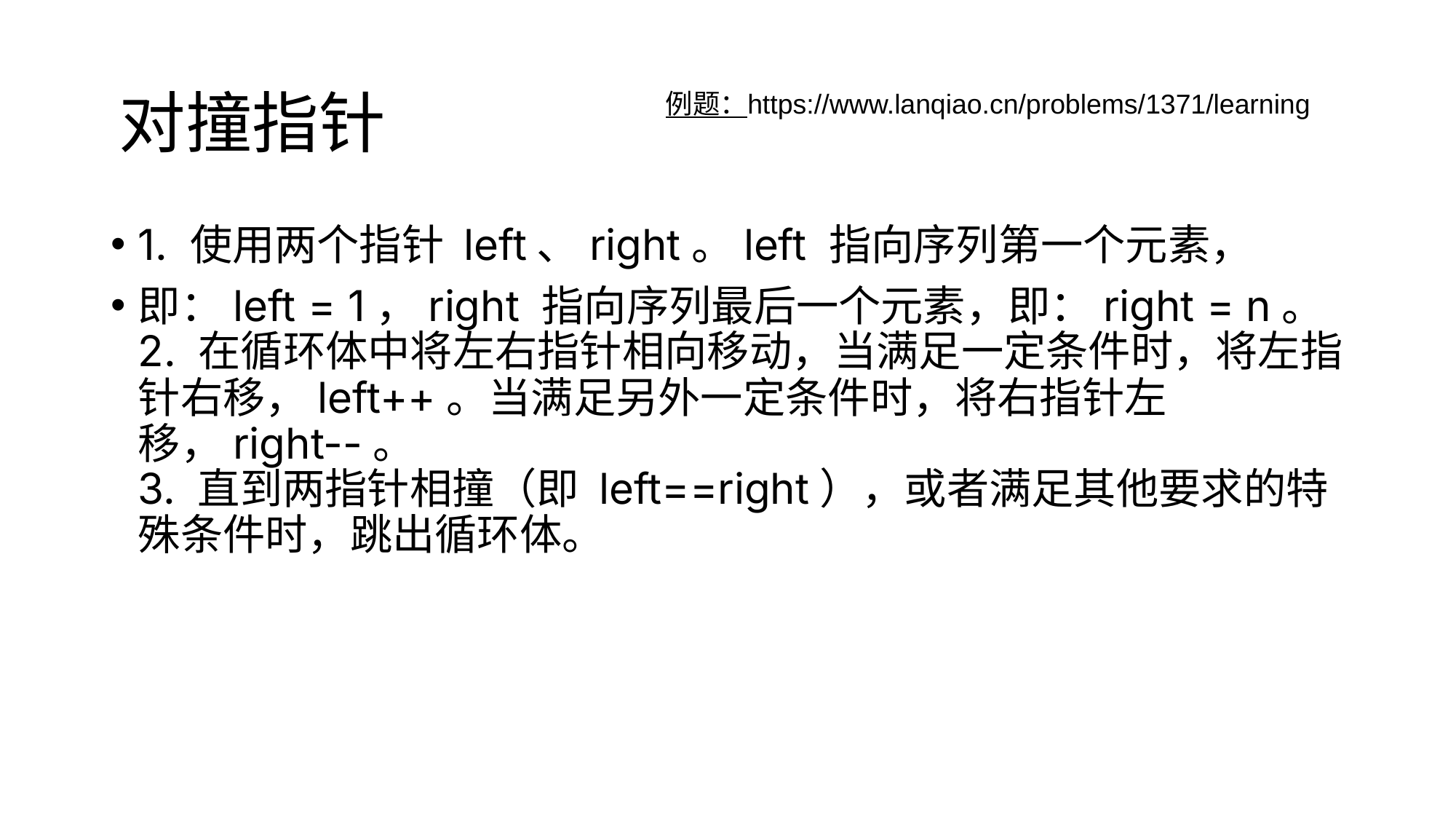

# 对撞指针
例题：https://www.lanqiao.cn/problems/1371/learning
1. 使用两个指针 left、right。left 指向序列第一个元素，
即：left = 1，right 指向序列最后一个元素，即：right = n。
2. 在循环体中将左右指针相向移动，当满足一定条件时，将左指针右移，left++。当满足另外一定条件时，将右指针左移，right--。
3. 直到两指针相撞（即 left==right），或者满足其他要求的特殊条件时，跳出循环体。